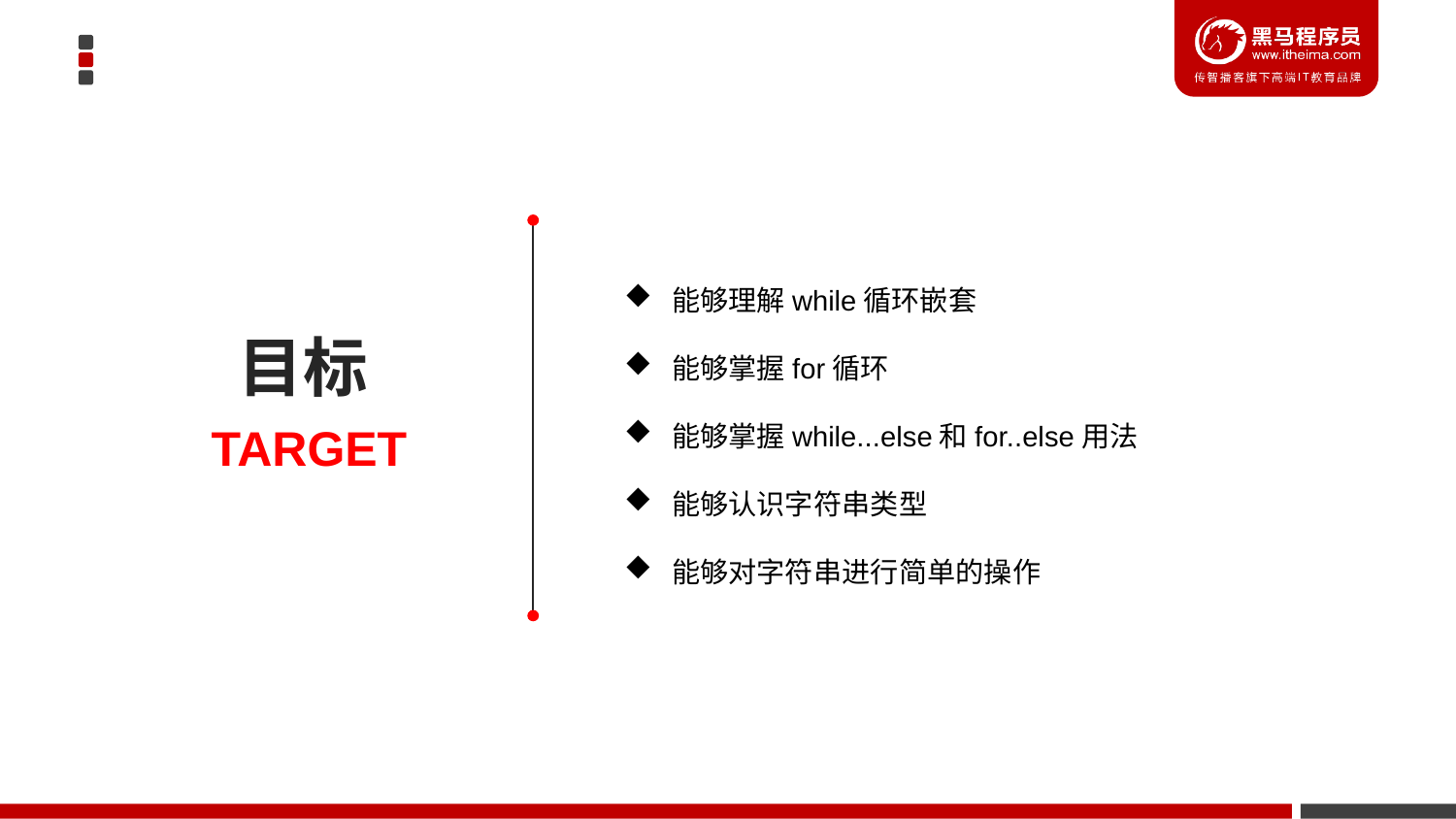

能够理解while循环嵌套
 能够掌握for循环
 能够掌握while...else和for..else用法
 能够认识字符串类型
 能够对字符串进行简单的操作
目标
TARGET